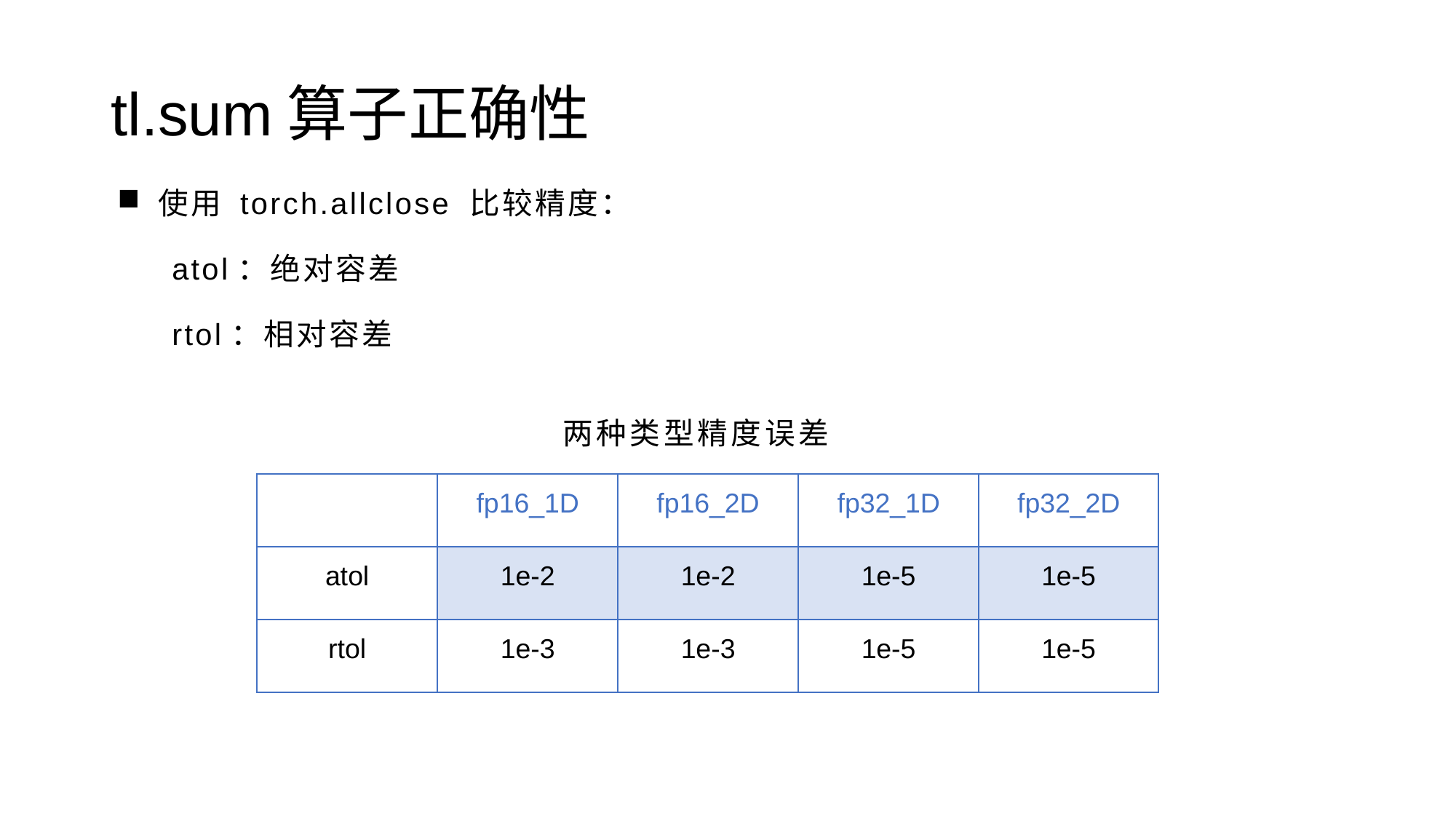

# tl.sum算子正确性
使用 torch.allclose 比较精度：
atol：绝对容差
rtol：相对容差
两种类型精度误差
|  | fp16\_1D | fp16\_2D | fp32\_1D | fp32\_2D |
| --- | --- | --- | --- | --- |
| atol | 1e-2 | 1e-2 | 1e-5 | 1e-5 |
| rtol | 1e-3 | 1e-3 | 1e-5 | 1e-5 |